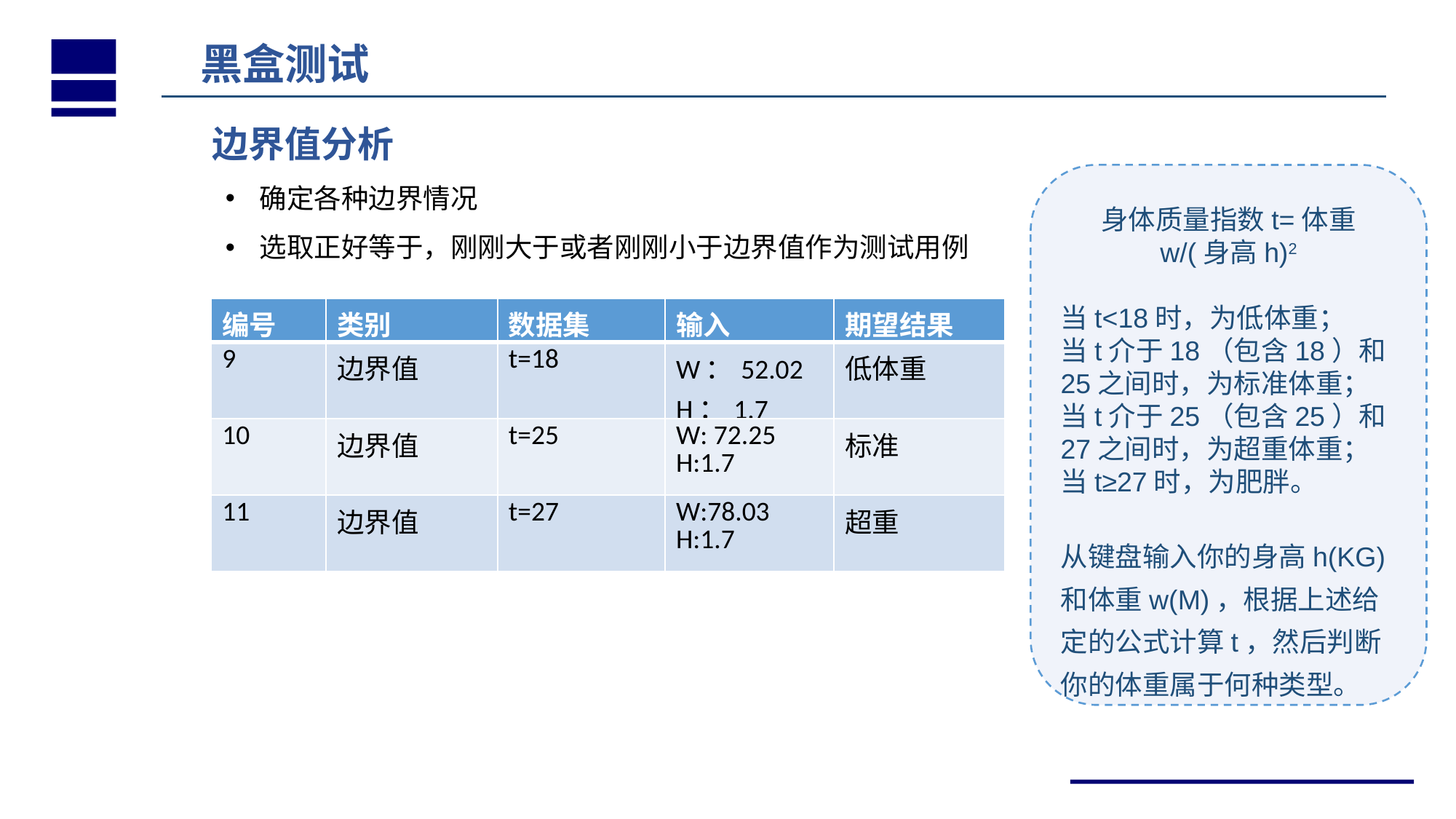

黑盒测试
主要用于测试的后期
    边界值分析
确定各种边界情况
选取正好等于，刚刚大于或者刚刚小于边界值作为测试用例

身体质量指数t=体重 w/(身高h)2

当t<18时，为低体重；
当t介于18（包含18）和25之间时，为标准体重；
当t介于25（包含25）和27之间时，为超重体重；
当t≥27时，为肥胖。

从键盘输入你的身高h(KG)和体重w(M)，根据上述给定的公式计算t，然后判断你的体重属于何种类型。
| 编号 | 类别 | 数据集 | 输入 | 期望结果 |
| --- | --- | --- | --- | --- |
| 9 | 边界值 | t=18 | W：52.02 H：1.7 | 低体重 |
| 10 | 边界值 | t=25 | W: 72.25 H:1.7 | 标准 |
| 11 | 边界值 | t=27 | W:78.03 H:1.7 | 超重 |